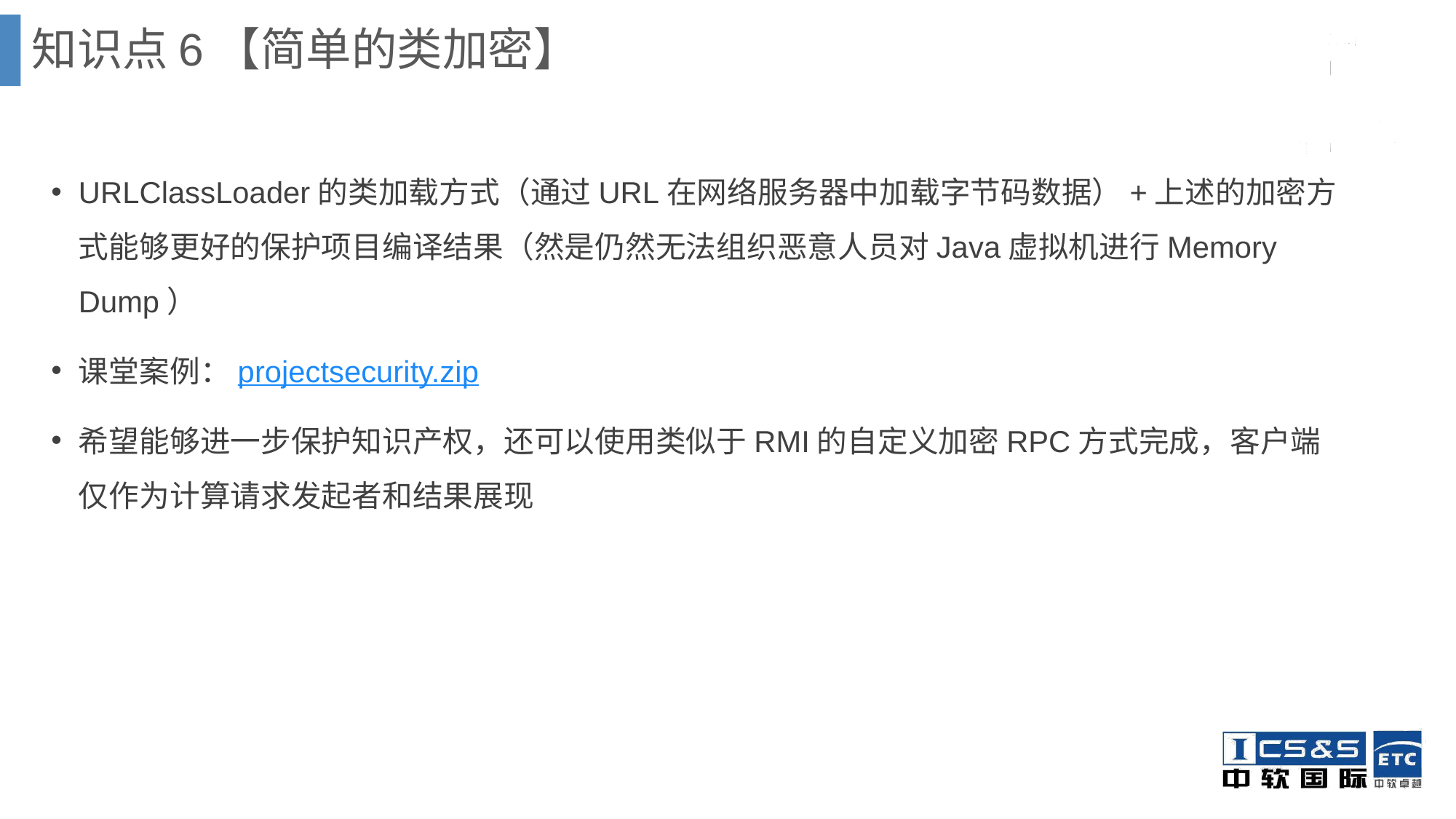

# 知识点6【简单的类加密】
URLClassLoader的类加载方式（通过URL在网络服务器中加载字节码数据）+上述的加密方式能够更好的保护项目编译结果（然是仍然无法组织恶意人员对Java虚拟机进行Memory Dump）
课堂案例：projectsecurity.zip
希望能够进一步保护知识产权，还可以使用类似于RMI的自定义加密RPC方式完成，客户端仅作为计算请求发起者和结果展现